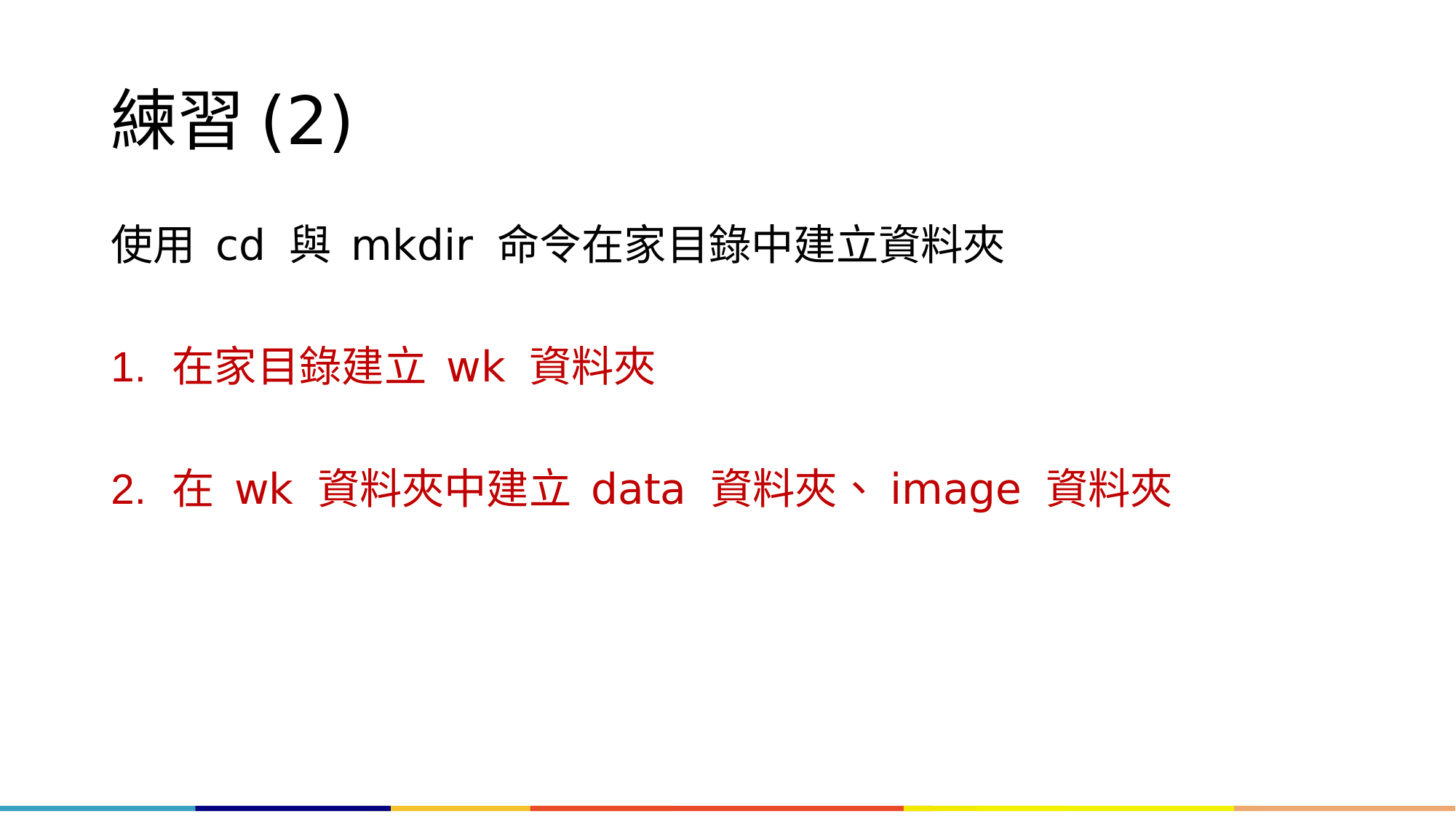

# 練習(2)
使用 cd 與 mkdir 命令在家目錄中建立資料夾

在家目錄建立 wk 資料夾

在 wk 資料夾中建立 data 資料夾、image 資料夾